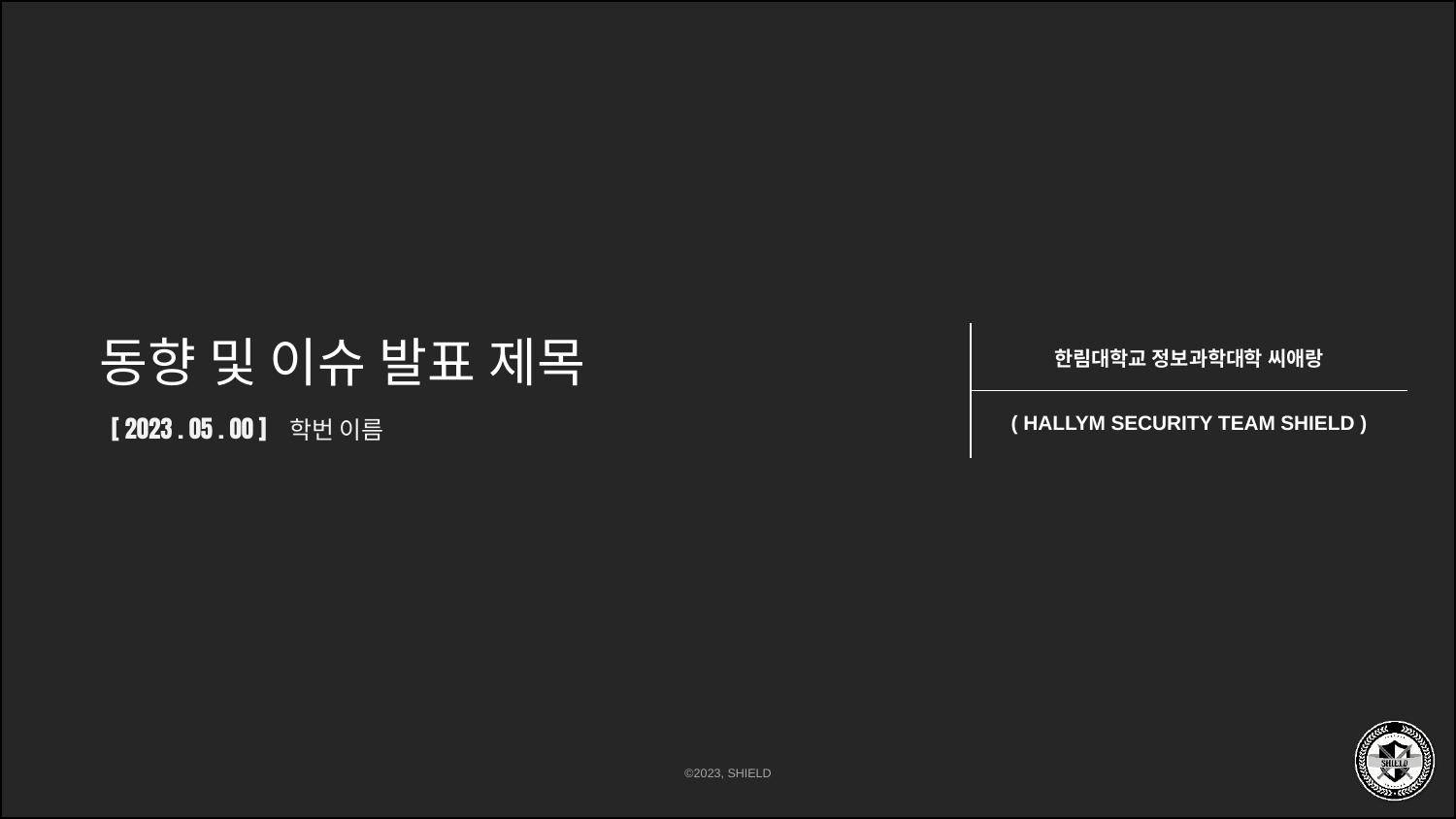

# 동향 및 이슈 발표 제목
[ 2023 . 05 . 00 ]   학번 이름